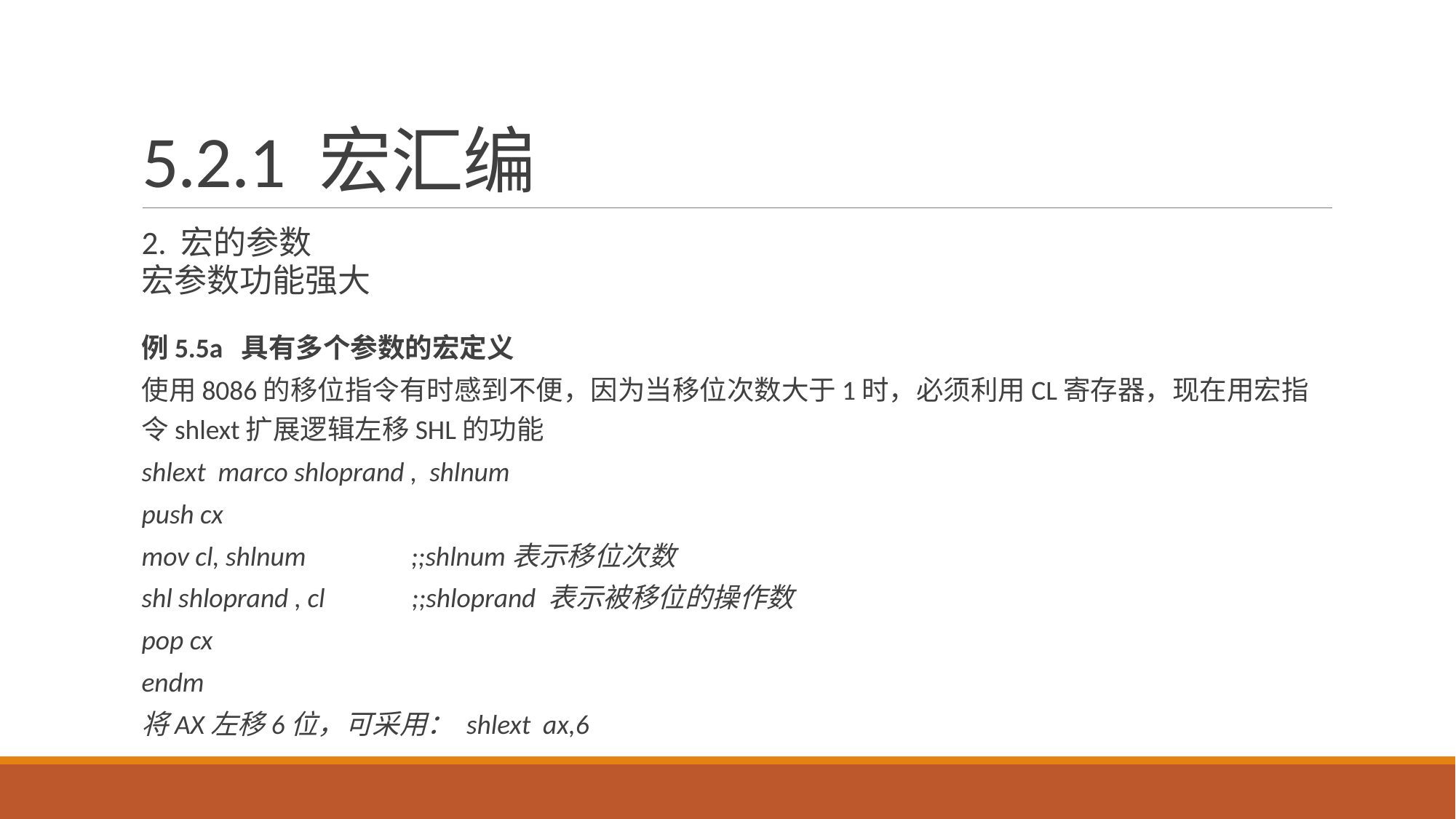

# 5.2.1 宏汇编
2. 宏的参数
宏参数功能强大

例5.5a  具有多个参数的宏定义
使用8086的移位指令有时感到不便，因为当移位次数大于1时，必须利用CL寄存器，现在用宏指令shlext扩展逻辑左移SHL的功能
shlext  marco shloprand ,  shlnum
push cx
mov cl, shlnum                 ;;shlnum表示移位次数
shl shloprand , cl              ;;shloprand 表示被移位的操作数
pop cx
endm
将AX左移6位，可采用： shlext  ax,6